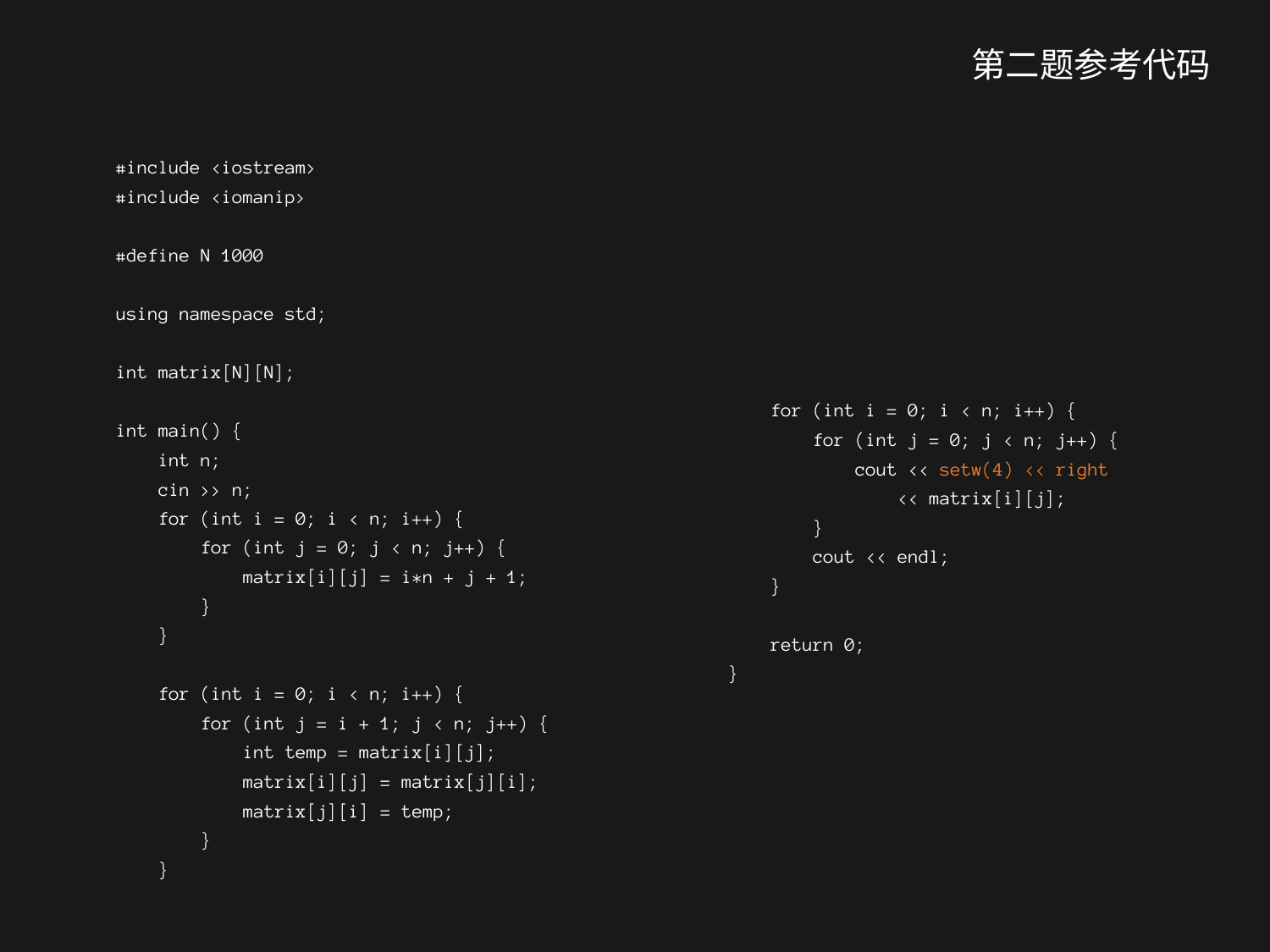

第二题参考代码
#include <iostream>
#include <iomanip>

#define N 1000

using namespace std;

int matrix[N][N];

int main() {
    int n;
    cin >> n;
    for (int i = 0; i < n; i++) {
        for (int j = 0; j < n; j++) {
            matrix[i][j] = i*n + j + 1;
        }
    }

    for (int i = 0; i < n; i++) {
        for (int j = i + 1; j < n; j++) {
            int temp = matrix[i][j];
            matrix[i][j] = matrix[j][i];
            matrix[j][i] = temp;
        }
    }

    for (int i = 0; i < n; i++) {
        for (int j = 0; j < n; j++) {
            cout << setw(4) << right
                << matrix[i][j];
        }
        cout << endl;
    }

    return 0;
}